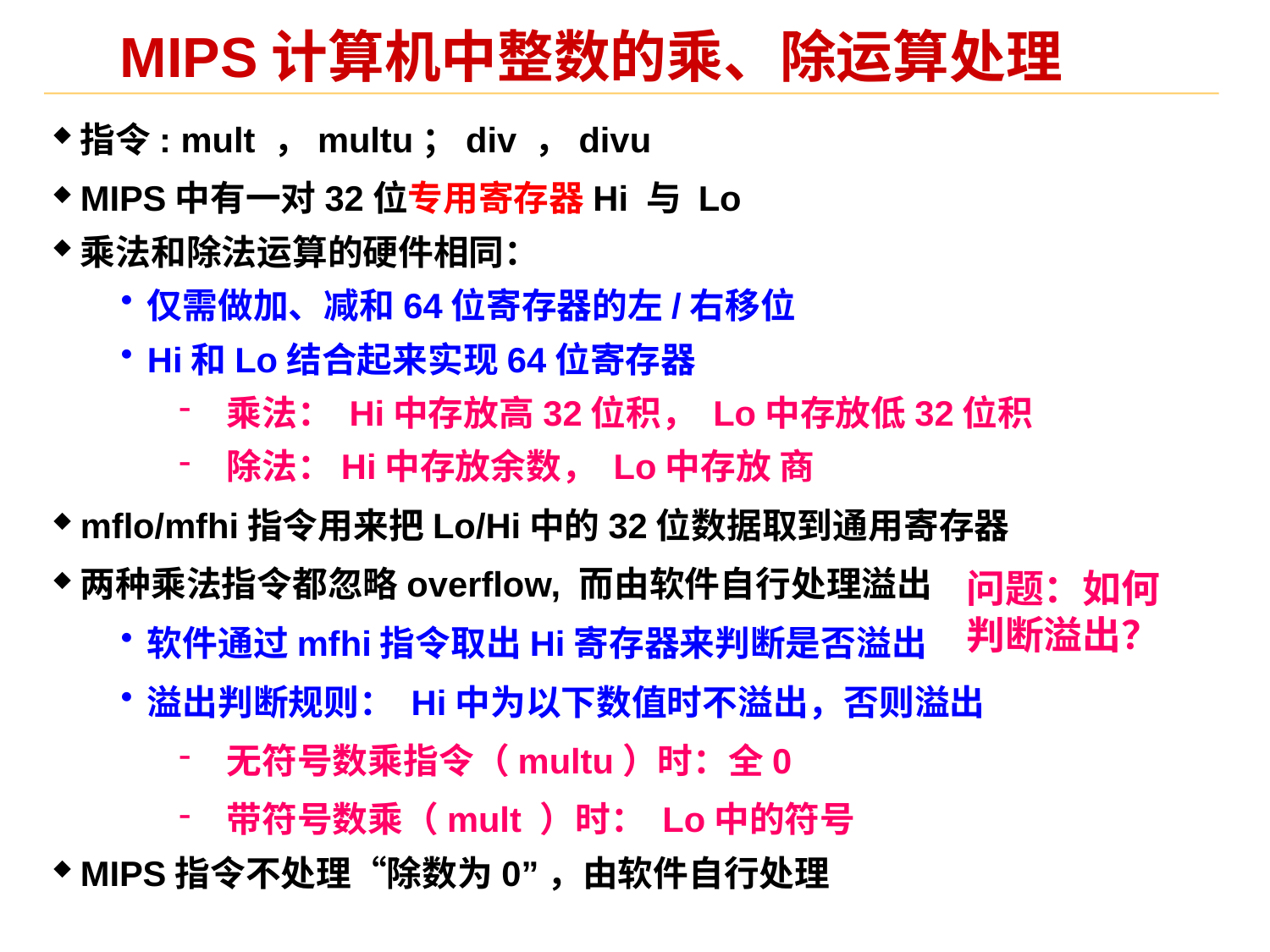

# MIPS计算机中整数的乘、除运算处理
指令: mult ，multu；div ，divu
MIPS中有一对32位专用寄存器Hi 与 Lo
乘法和除法运算的硬件相同：
仅需做加、减和64位寄存器的左/右移位
Hi和Lo结合起来实现64位寄存器
乘法： Hi中存放高32位积， Lo中存放低32位积
除法：Hi中存放余数， Lo中存放 商
mflo/mfhi指令用来把Lo/Hi中的32位数据取到通用寄存器
两种乘法指令都忽略overflow, 而由软件自行处理溢出
软件通过mfhi指令取出Hi寄存器来判断是否溢出
溢出判断规则： Hi中为以下数值时不溢出，否则溢出
无符号数乘指令（multu）时：全0
带符号数乘（mult ）时： Lo中的符号
MIPS指令不处理“除数为0”，由软件自行处理
问题：如何判断溢出？
48